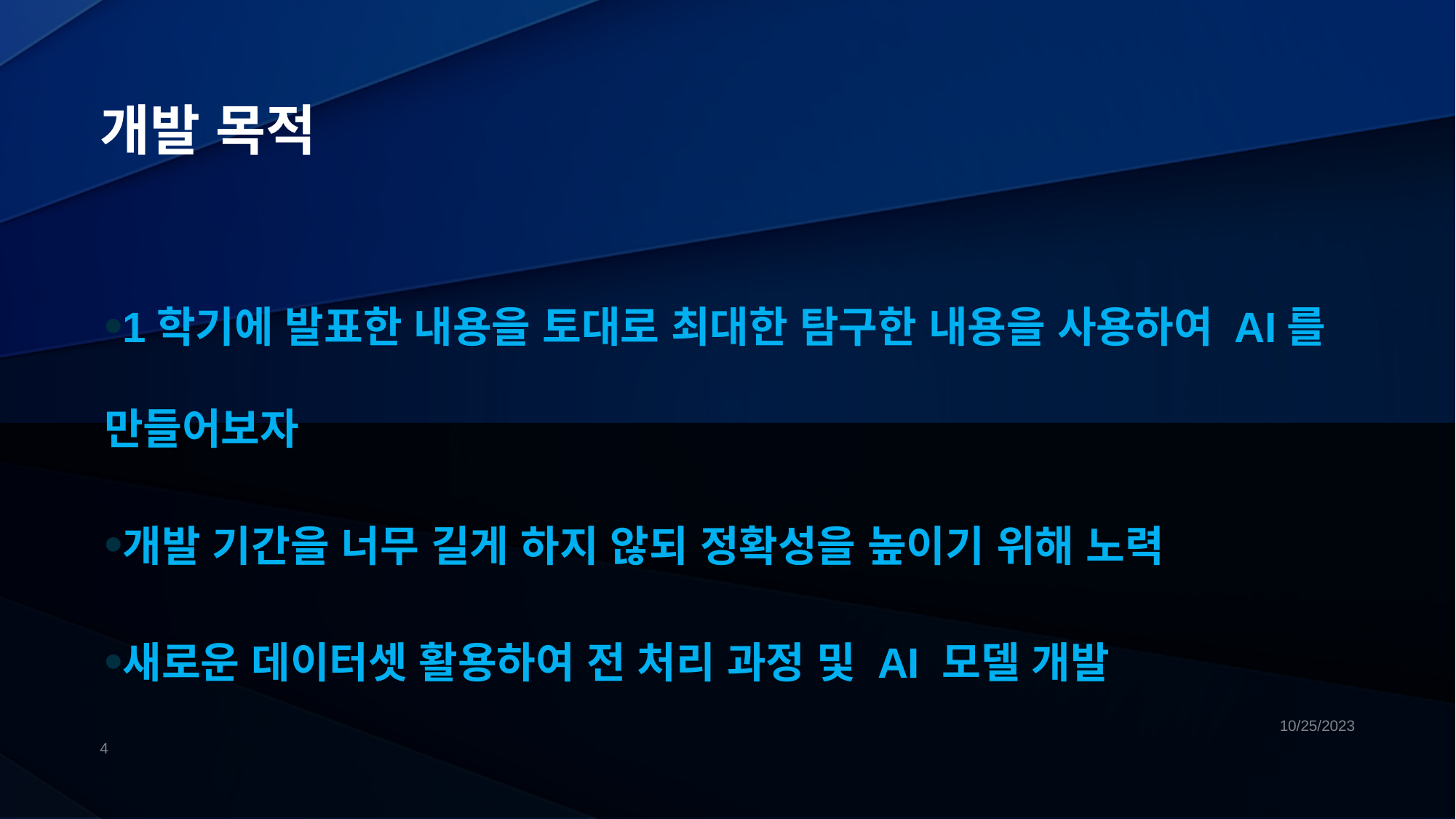

# 개발 목적
1학기에 발표한 내용을 토대로 최대한 탐구한 내용을 사용하여 AI를 만들어보자
개발 기간을 너무 길게 하지 않되 정확성을 높이기 위해 노력
새로운 데이터셋 활용하여 전 처리 과정 및 AI 모델 개발

10/25/2023
4